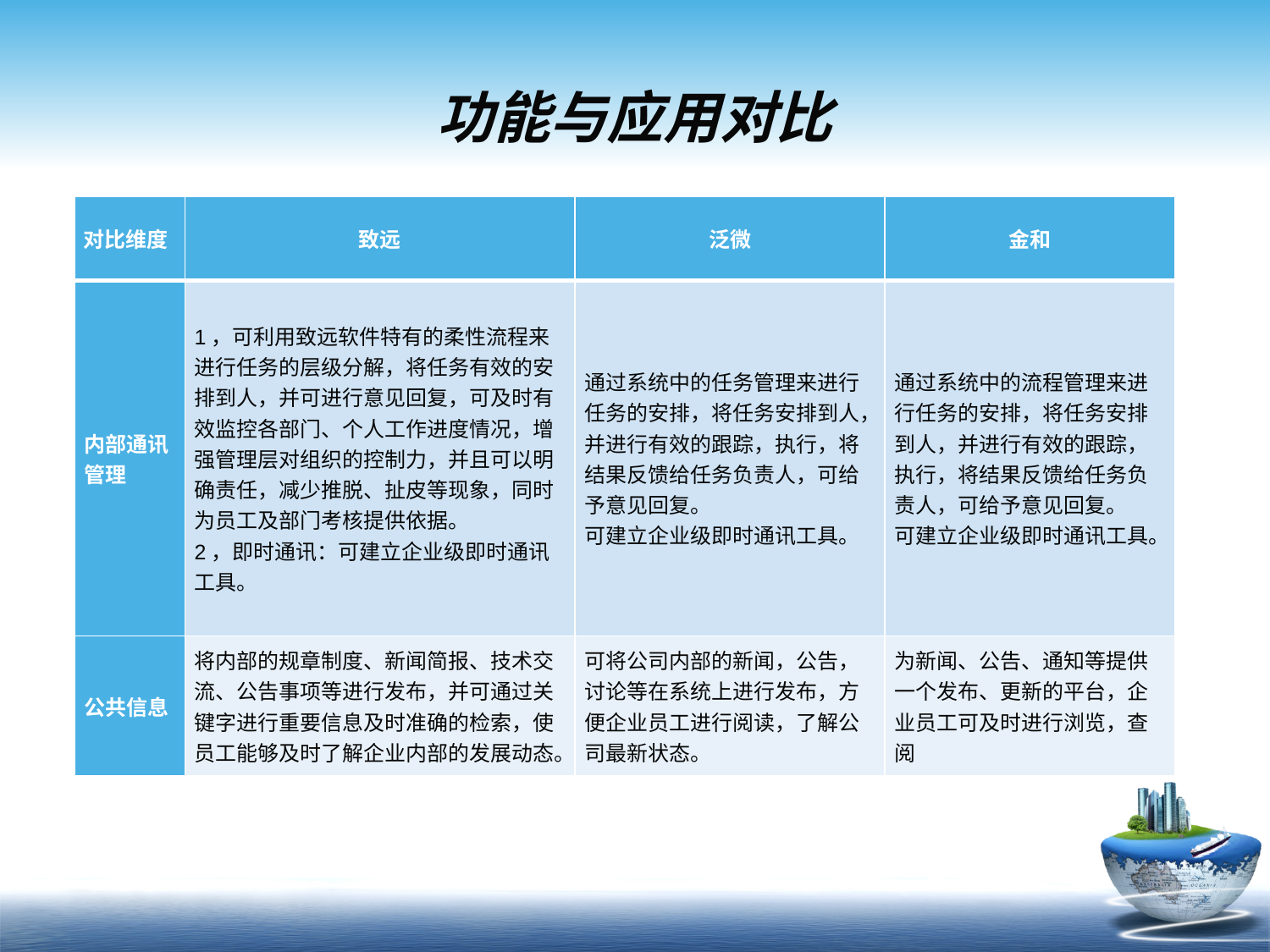

# 功能与应用对比
| 对比维度 | 致远 | 泛微 | 金和 |
| --- | --- | --- | --- |
| 内部通讯管理 | 1，可利用致远软件特有的柔性流程来进行任务的层级分解，将任务有效的安排到人，并可进行意见回复，可及时有效监控各部门、个人工作进度情况，增强管理层对组织的控制力，并且可以明确责任，减少推脱、扯皮等现象，同时为员工及部门考核提供依据。 2，即时通讯：可建立企业级即时通讯工具。 | 通过系统中的任务管理来进行任务的安排，将任务安排到人，并进行有效的跟踪，执行，将结果反馈给任务负责人，可给予意见回复。 可建立企业级即时通讯工具。 | 通过系统中的流程管理来进行任务的安排，将任务安排到人，并进行有效的跟踪，执行，将结果反馈给任务负责人，可给予意见回复。 可建立企业级即时通讯工具。 |
| 公共信息 | 将内部的规章制度、新闻简报、技术交流、公告事项等进行发布，并可通过关键字进行重要信息及时准确的检索，使员工能够及时了解企业内部的发展动态。 | 可将公司内部的新闻，公告，讨论等在系统上进行发布，方便企业员工进行阅读，了解公司最新状态。 | 为新闻、公告、通知等提供一个发布、更新的平台，企业员工可及时进行浏览，查阅 |